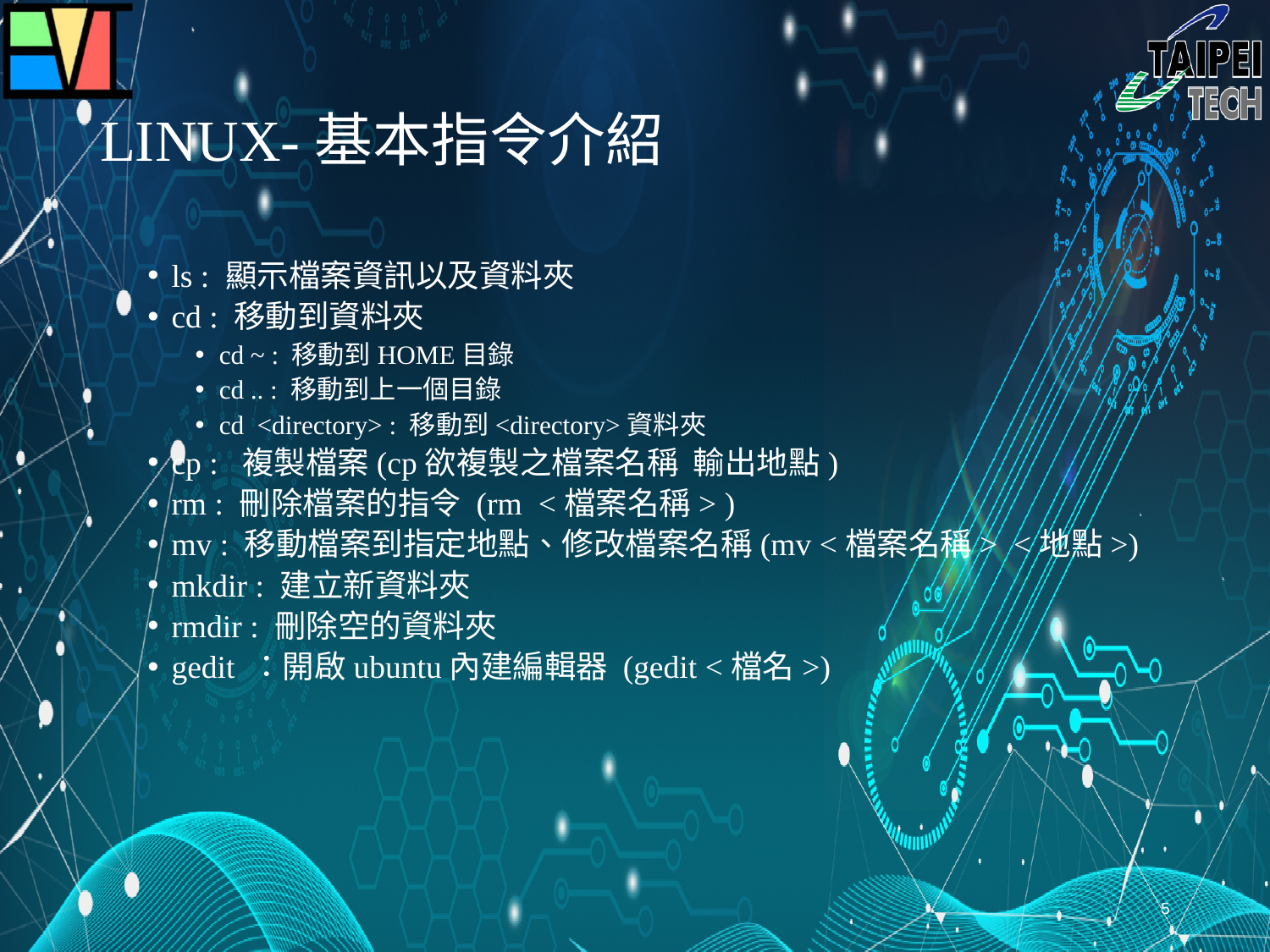

# LINUX-基本指令介紹
ls : 顯示檔案資訊以及資料夾
cd : 移動到資料夾
cd ~ : 移動到HOME目錄
cd .. : 移動到上一個目錄
cd  <directory> : 移動到<directory>資料夾
cp :  複製檔案(cp欲複製之檔案名稱  輸出地點)
rm : 刪除檔案的指令 (rm  <檔案名稱> )
mv : 移動檔案到指定地點、修改檔案名稱(mv <檔案名稱>  <地點>)
mkdir : 建立新資料夾
rmdir : 刪除空的資料夾
gedit ：開啟ubuntu內建編輯器 (gedit <檔名>)
5